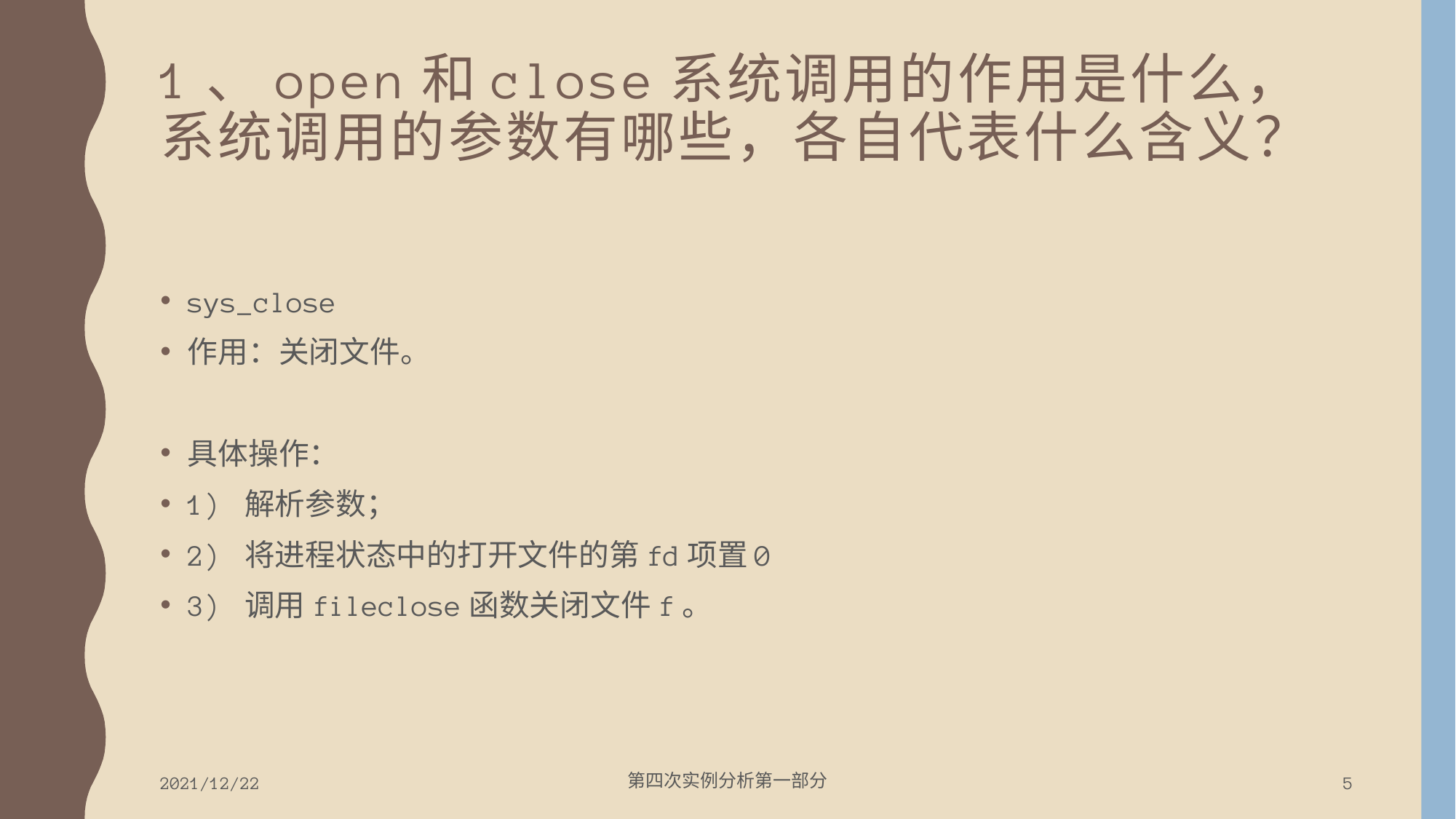

# 1、open和close系统调用的作用是什么，系统调用的参数有哪些，各自代表什么含义？
sys_close
作用：关闭文件。

具体操作：
1) 解析参数；
2) 将进程状态中的打开文件的第fd项置0
3) 调用fileclose函数关闭文件f。

2021/12/22
第四次实例分析第一部分
5